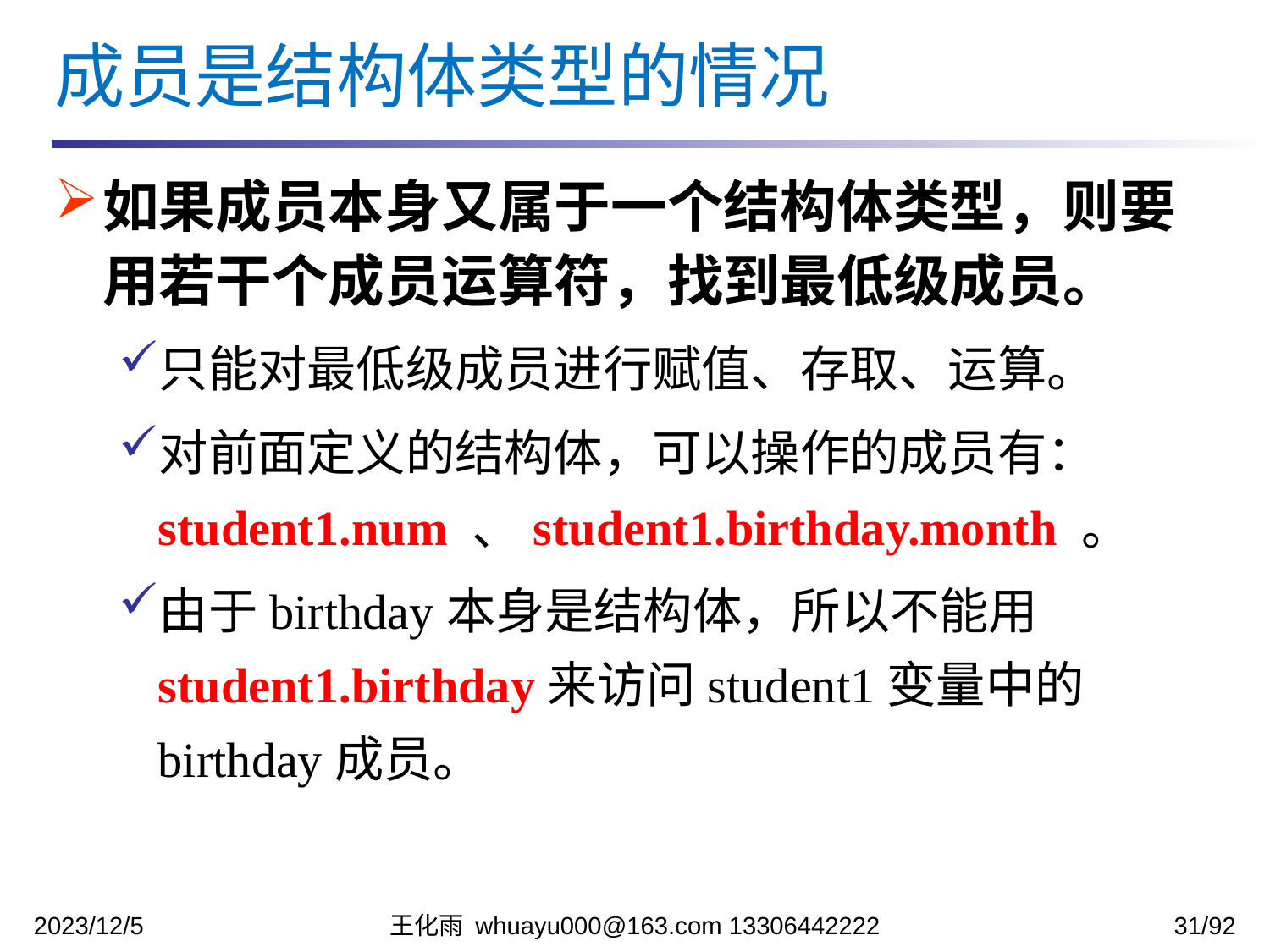

成员是结构体类型的情况
如果成员本身又属于一个结构体类型，则要用若干个成员运算符，找到最低级成员。
只能对最低级成员进行赋值、存取、运算。
对前面定义的结构体，可以操作的成员有： student1.num 、student1.birthday.month 。
由于birthday本身是结构体，所以不能用student1.birthday来访问student1变量中的birthday成员。
2023/12/5
王化雨 whuayu000@163.com 13306442222
31/92